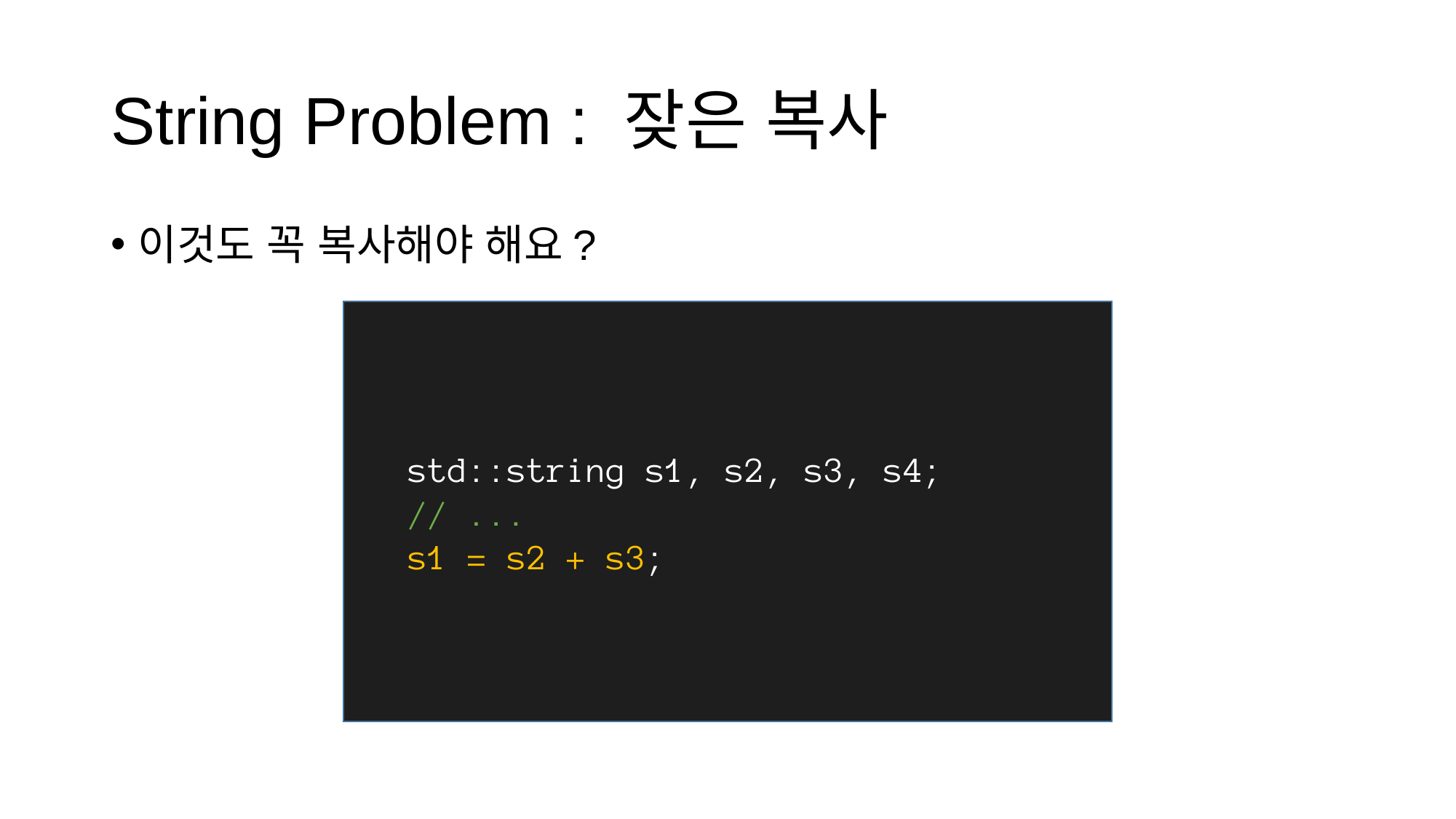

# String Problem : 잦은 복사
이것도 꼭 복사해야 해요?
std::string s1, s2, s3, s4;
// ...
s1 = s2 + s3;